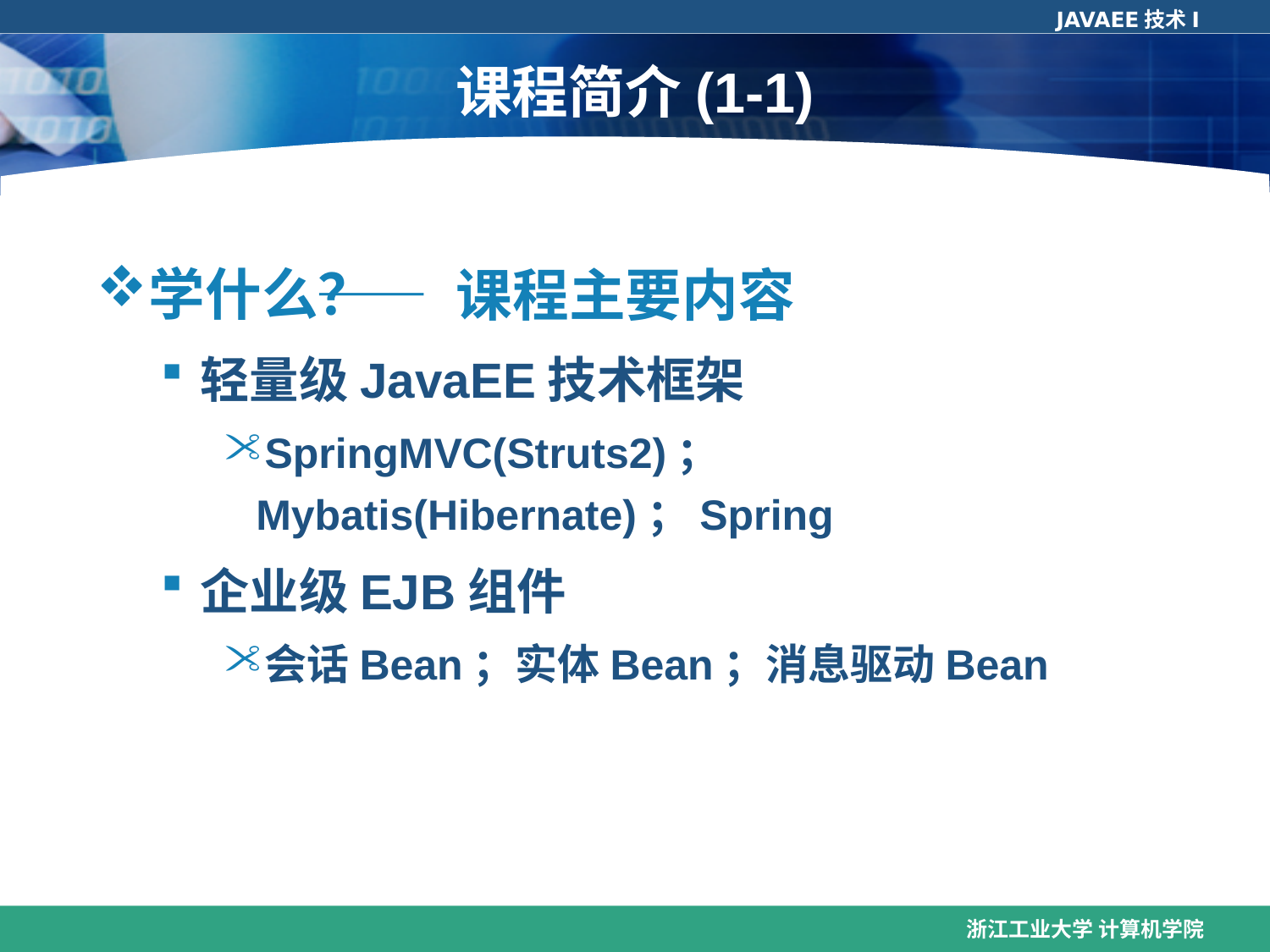

# 课程简介(1-1)
学什么？
             —— 课程主要内容
轻量级JavaEE技术框架
SpringMVC(Struts2)；Mybatis(Hibernate)；Spring
企业级EJB组件
会话Bean；实体Bean；消息驱动Bean